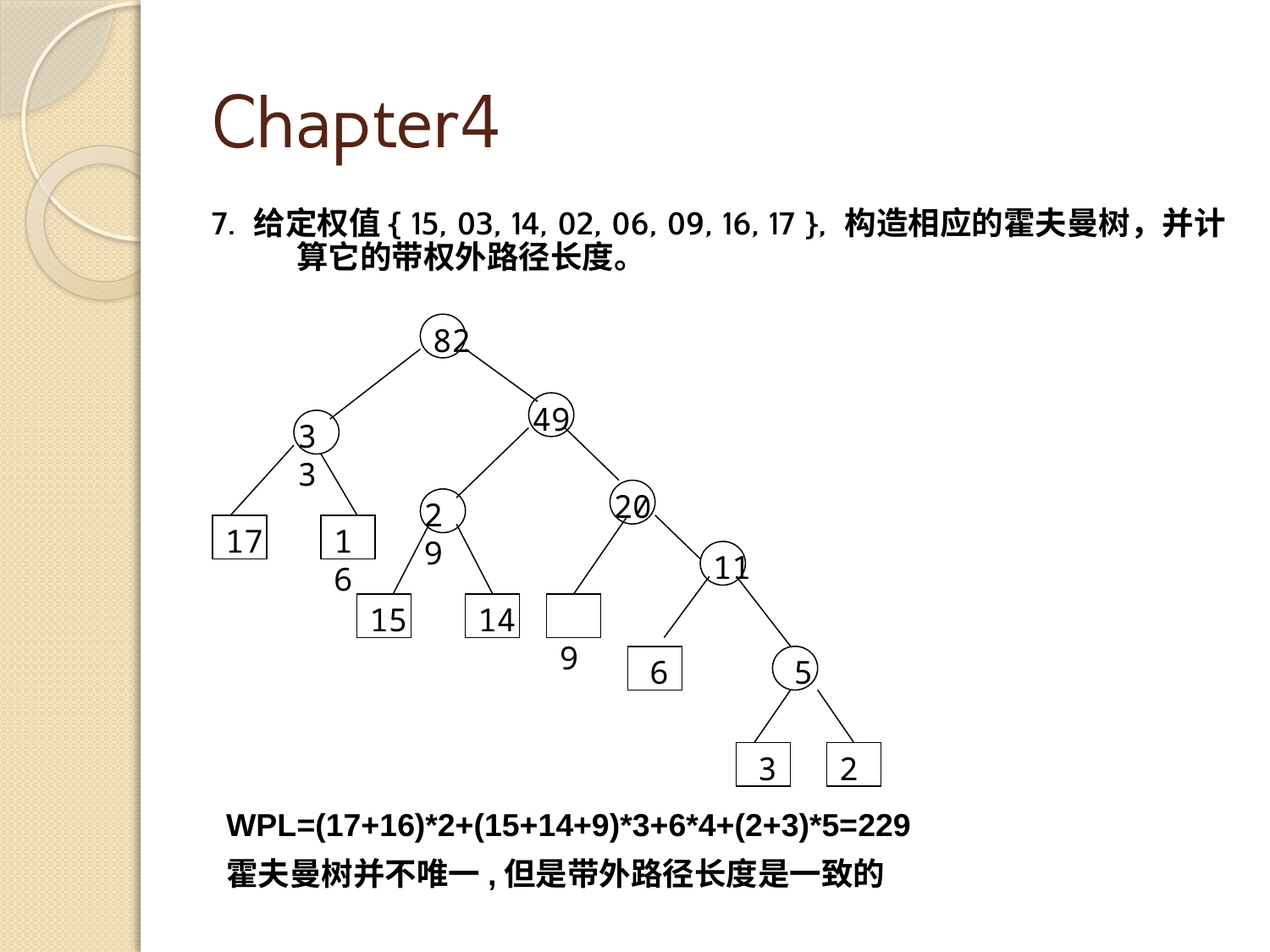

# Chapter4
7. 给定权值{ 15, 03, 14, 02, 06, 09, 16, 17 }, 构造相应的霍夫曼树，并计算它的带权外路径长度。

82

49
33

20

29

17

16

11

15
14

 9
6
5

3
2
WPL=(17+16)*2+(15+14+9)*3+6*4+(2+3)*5=229
霍夫曼树并不唯一,但是带外路径长度是一致的